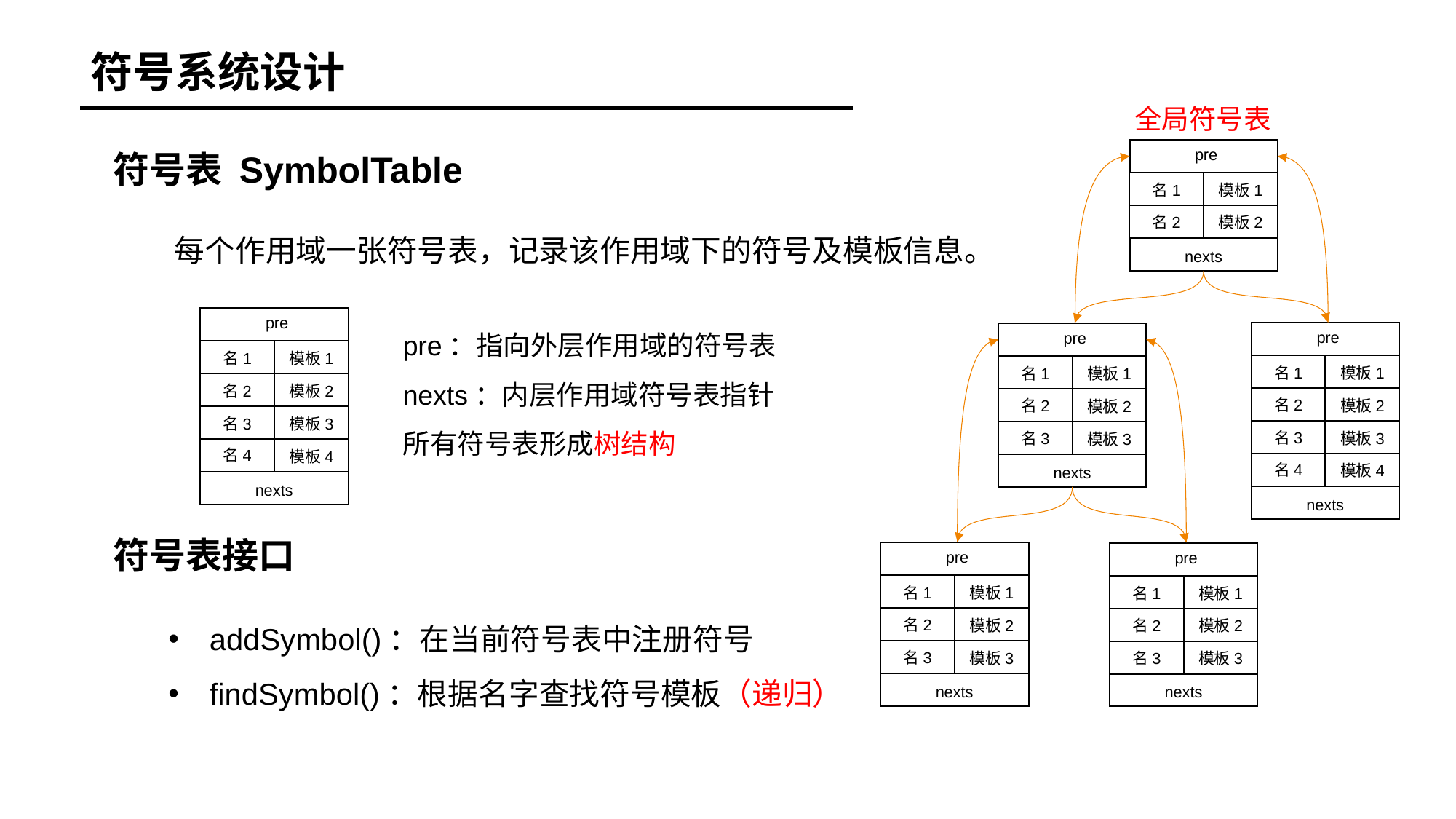

符号系统设计
全局符号表
pre

符号表 SymbolTable

模板1
名1

名2
模板2
每个作用域一张符号表，记录该作用域下的符号及模板信息。

nexts
pre：指向外层作用域的符号表
nexts：内层作用域符号表指针
所有符号表形成树结构
pre

pre
pre

模板1
名1

模板1
名1
模板1
名1

名2
模板2

名2
模板2
名2
模板2

名3
模板3

名3
模板3
名3
模板3

名4
模板4

名4
模板4
nexts

nexts

nexts
符号表接口
pre

pre

模板1
名1
模板1
名1
addSymbol()：在当前符号表中注册符号
findSymbol()：根据名字查找符号模板（递归）

名2
模板2
名2
模板2

名3
模板3
名3
模板3

nexts
nexts